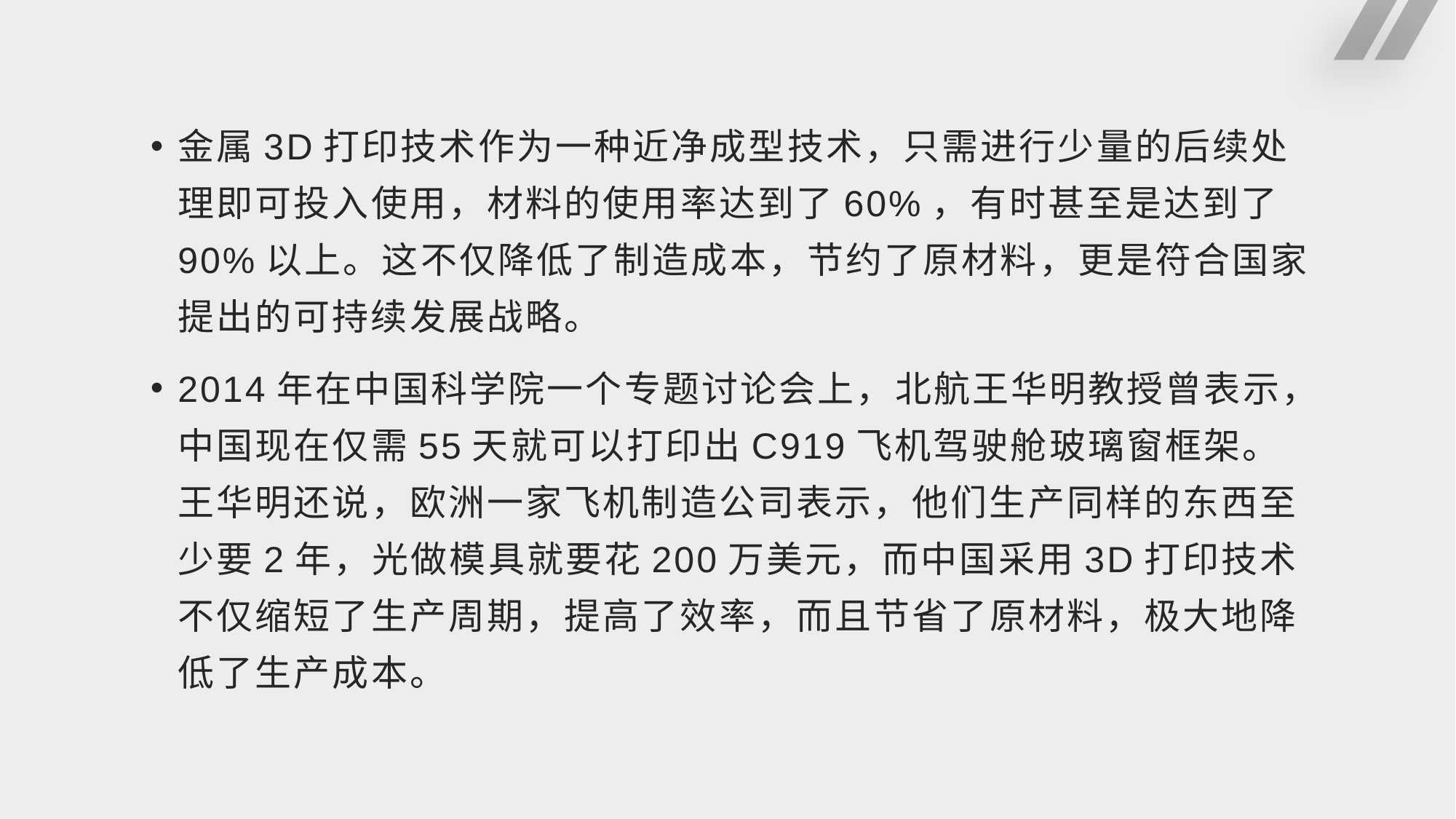

金属3D打印技术作为一种近净成型技术，只需进行少量的后续处理即可投入使用，材料的使用率达到了60%，有时甚至是达到了90%以上。这不仅降低了制造成本，节约了原材料，更是符合国家提出的可持续发展战略。
2014年在中国科学院一个专题讨论会上，北航王华明教授曾表示，中国现在仅需55天就可以打印出C919飞机驾驶舱玻璃窗框架。王华明还说，欧洲一家飞机制造公司表示，他们生产同样的东西至少要2年，光做模具就要花200万美元，而中国采用3D打印技术不仅缩短了生产周期，提高了效率，而且节省了原材料，极大地降低了生产成本。